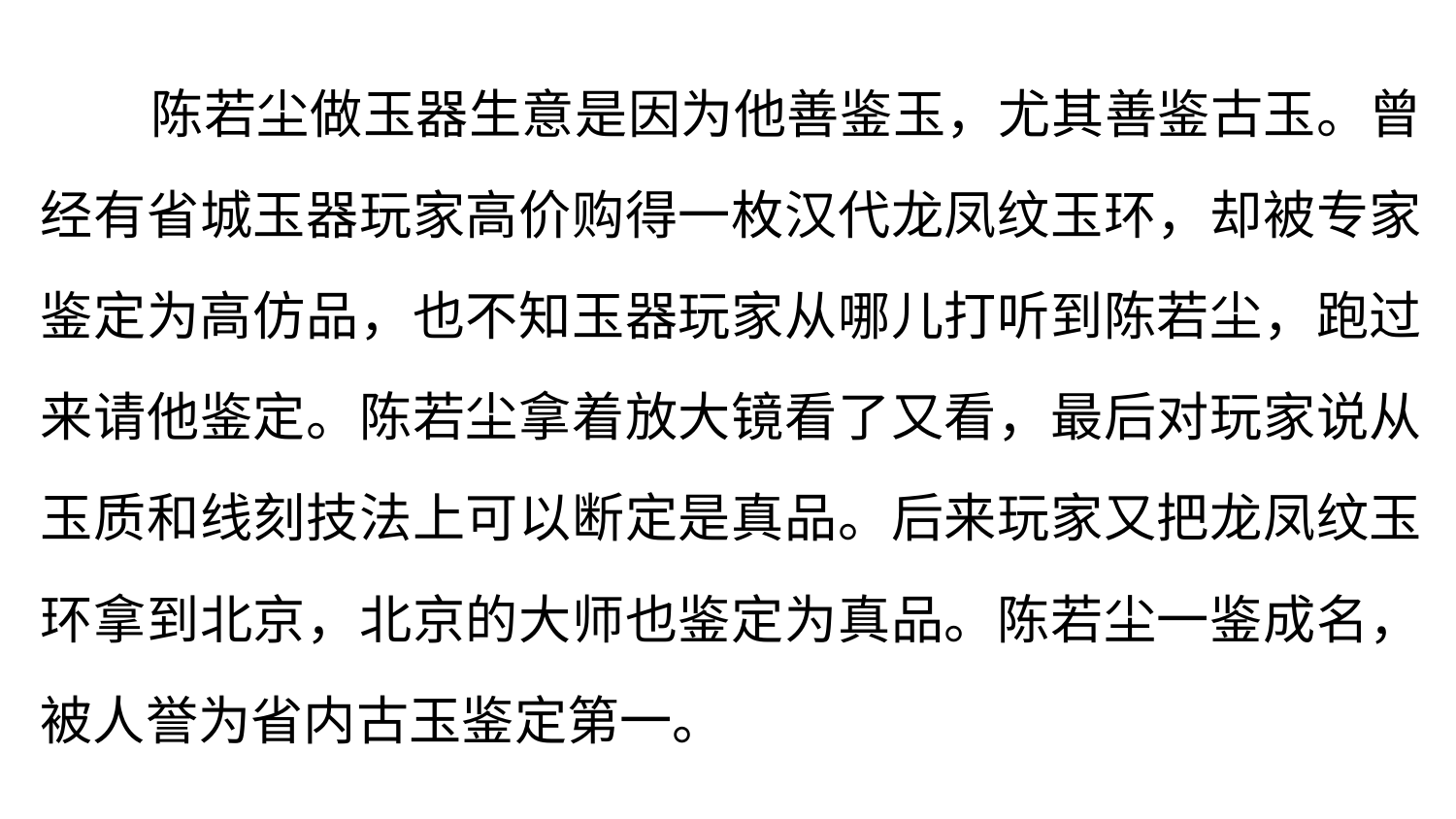

陈若尘做玉器生意是因为他善鉴玉，尤其善鉴古玉。曾经有省城玉器玩家高价购得一枚汉代龙凤纹玉环，却被专家鉴定为高仿品，也不知玉器玩家从哪儿打听到陈若尘，跑过来请他鉴定。陈若尘拿着放大镜看了又看，最后对玩家说从玉质和线刻技法上可以断定是真品。后来玩家又把龙凤纹玉环拿到北京，北京的大师也鉴定为真品。陈若尘一鉴成名，被人誉为省内古玉鉴定第一。